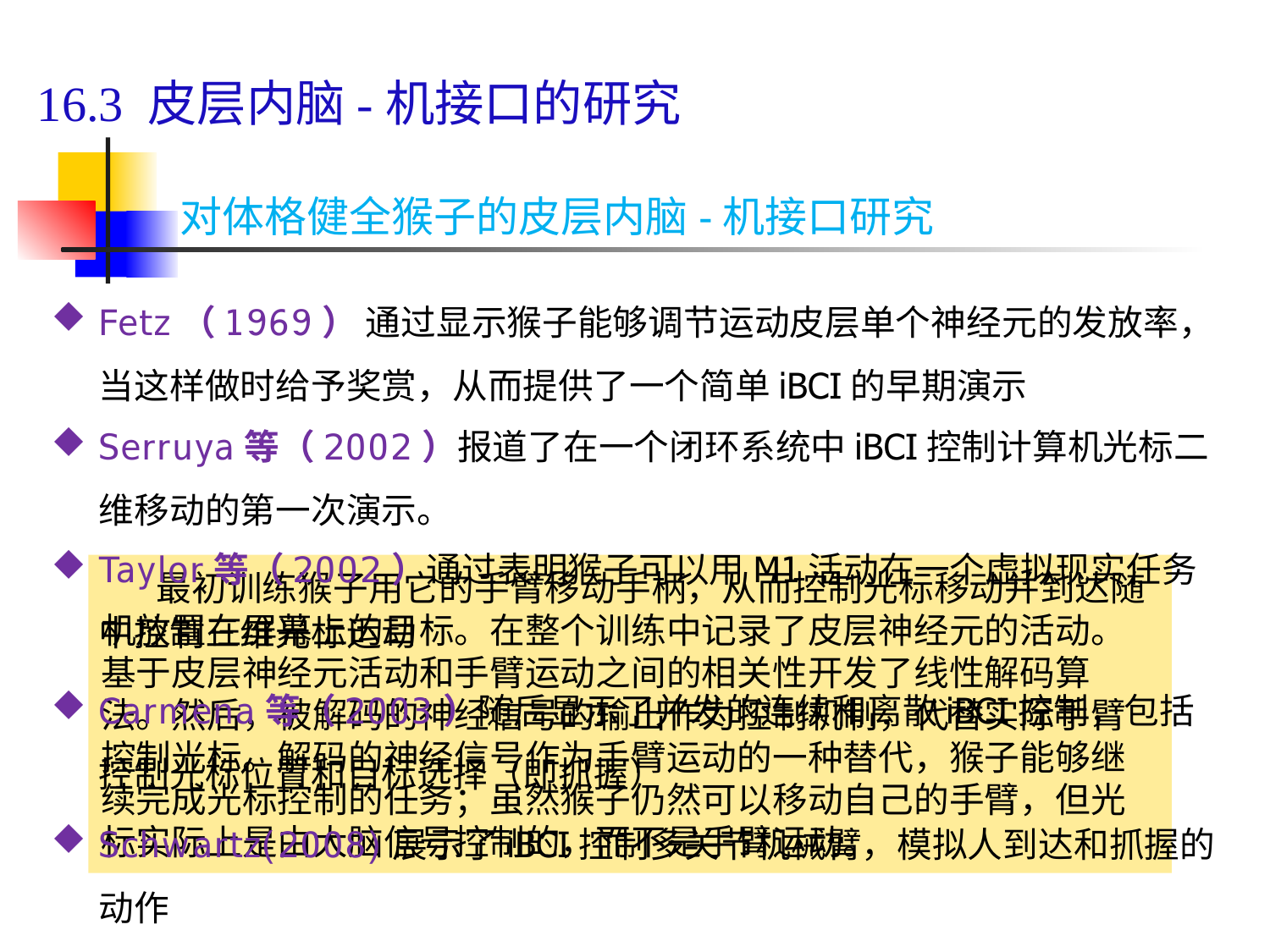

# 16.3 皮层内脑-机接口的研究
对体格健全猴子的皮层内脑-机接口研究
Fetz（1969） 通过显示猴子能够调节运动皮层单个神经元的发放率，当这样做时给予奖赏，从而提供了一个简单iBCI的早期演示
Serruya等（2002）报道了在一个闭环系统中iBCI控制计算机光标二维移动的第一次演示。
Taylor等（2002）通过表明猴子可以用M1活动在一个虚拟现实任务中控制三维光标运动
      最初训练猴子用它的手臂移动手柄，从而控制光标移动并到达随机放置在屏幕上的目标。在整个训练中记录了皮层神经元的活动。基于皮层神经元活动和手臂运动之间的相关性开发了线性解码算法。然后，被解码的神经信号的输出作为控制机制，代替实际手臂控制光标。解码的神经信号作为手臂运动的一种替代，猴子能够继续完成光标控制的任务；虽然猴子仍然可以移动自己的手臂，但光标实际上是由大脑信号控制的，而不是手臂运动。
Carmena等（2003）随后显示了并发的连续和离散iBCI控制，包括控制光标位置和目标选择（即抓握）
Schwartz(2008)展示了iBCI控制多关节机械臂，模拟人到达和抓握的动作